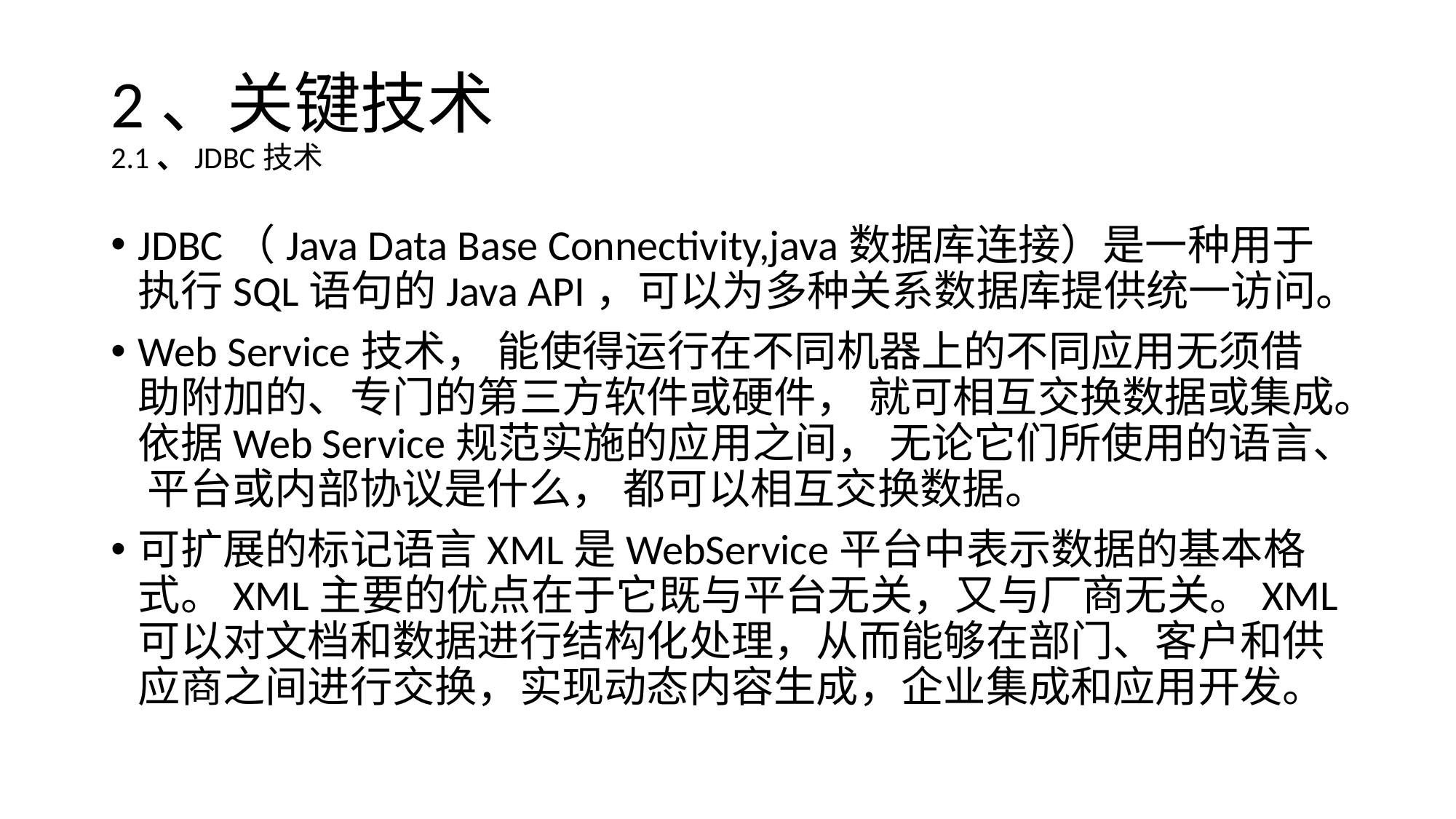

# 2、关键技术 2.1、JDBC技术
JDBC（Java Data Base Connectivity,java数据库连接）是一种用于执行SQL语句的Java API，可以为多种关系数据库提供统一访问。
Web Service技术， 能使得运行在不同机器上的不同应用无须借助附加的、专门的第三方软件或硬件， 就可相互交换数据或集成。依据Web Service规范实施的应用之间， 无论它们所使用的语言、 平台或内部协议是什么， 都可以相互交换数据。
可扩展的标记语言XML是WebService平台中表示数据的基本格式。XML主要的优点在于它既与平台无关，又与厂商无关。XML可以对文档和数据进行结构化处理，从而能够在部门、客户和供应商之间进行交换，实现动态内容生成，企业集成和应用开发。